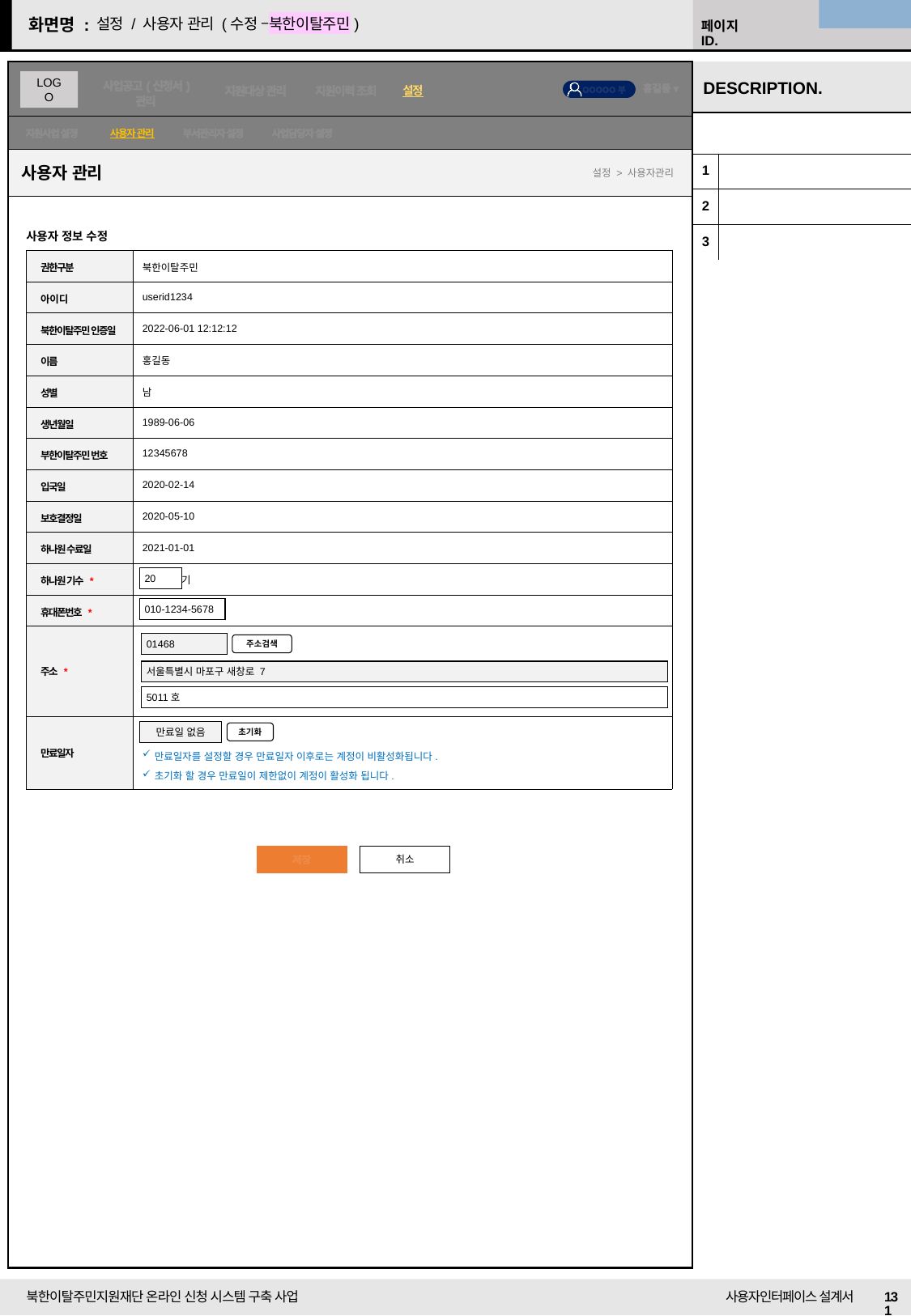

22/10/11 수정
설정 / 사용자 관리 (수정 –북한이탈주민)

사용자 관리
|  |  |
| --- | --- |
| 1 |  |
| 2 |  |
| 3 |  |
사용자 관리
설정 > 사용자관리
사용자 정보 수정
| 권한구분 | 북한이탈주민 |
| --- | --- |
| 아이디 | userid1234 |
| 북한이탈주민 인증일 | 2022-06-01 12:12:12 |
| 이름 | 홍길동 |
| 성별 | 남 |
| 생년월일 | 1989-06-06 |
| 부한이탈주민 번호 | 12345678 |
| 입국일 | 2020-02-14 |
| 보호결정일 | 2020-05-10 |
| 하나원 수료일 | 2021-01-01 |
| 하나원 기수 \* | 20 기 |
| 휴대폰번호 \* | 010-1234-5678 |
| 주소 \* |  |
| 만료일자 | 만료일자를 설정할 경우 만료일자 이후로는 계정이 비활성화됩니다. 초기화 할 경우 만료일이 제한없이 계정이 활성화 됩니다. |
20
010-1234-5678
01468
주소검색
서울특별시 마포구 새창로 7
5011호
만료일 없음
초기화
저장
취소
131